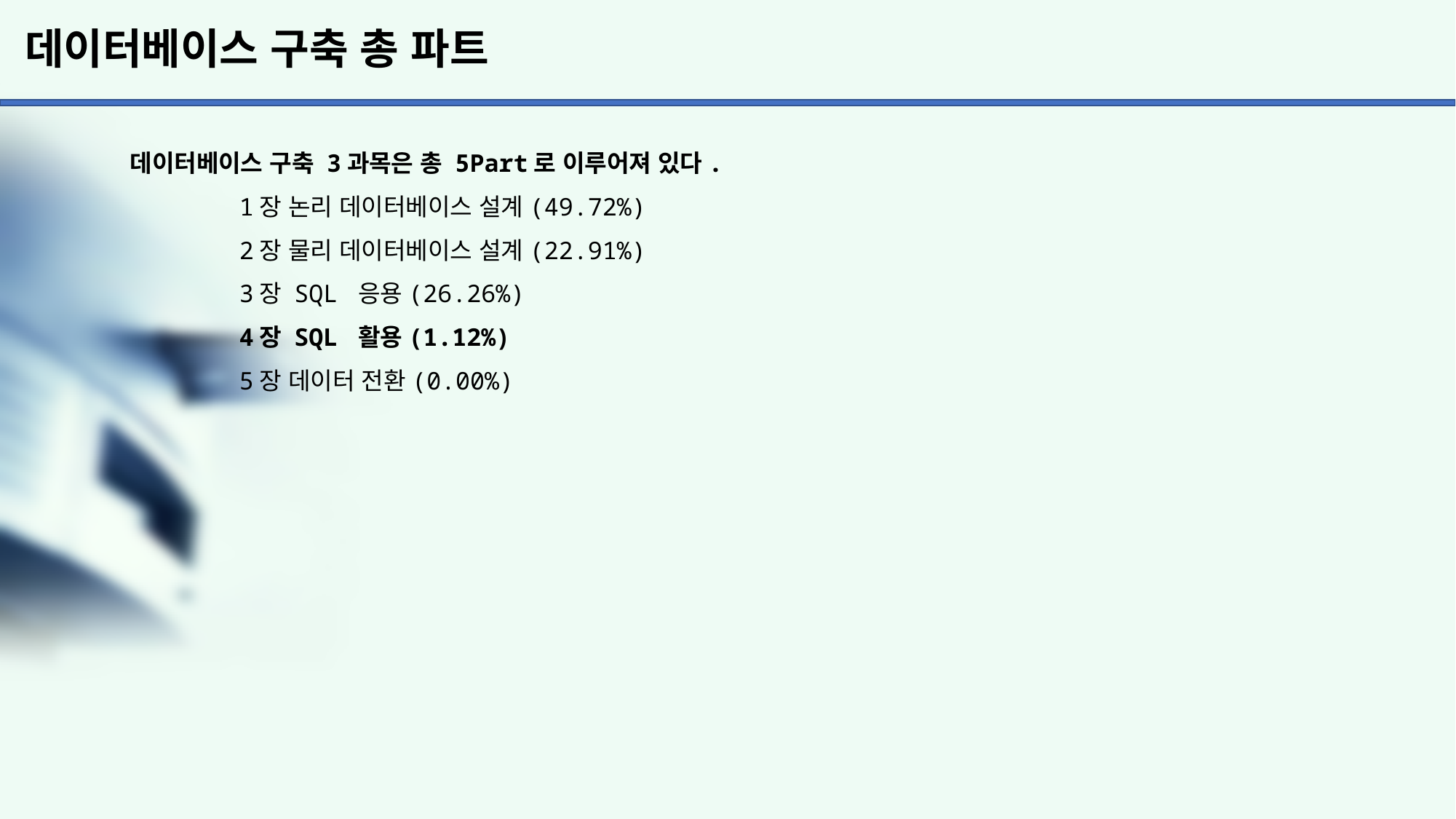

# 데이터베이스 구축 총 파트
데이터베이스 구축 3과목은 총 5Part로 이루어져 있다.
	1장 논리 데이터베이스 설계(49.72%)
	2장 물리 데이터베이스 설계(22.91%)
	3장 SQL 응용(26.26%)
	4장 SQL 활용(1.12%)
	5장 데이터 전환(0.00%)